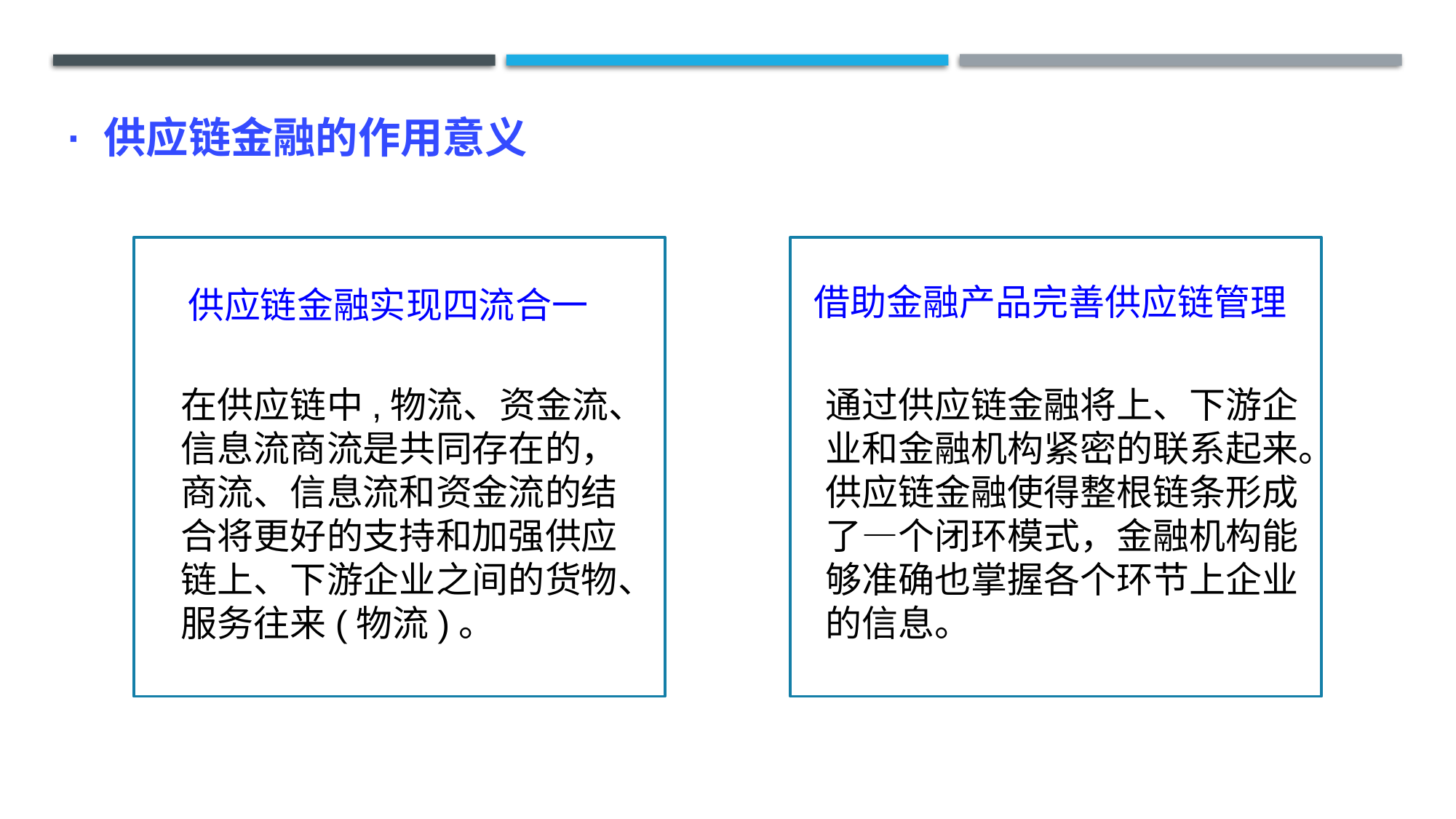

# · 供应链金融的作用意义

借助金融产品完善供应链管理
供应链金融实现四流合一
在供应链中,物流、资金流、信息流商流是共同存在的，商流、信息流和资金流的结合将更好的支持和加强供应链上、下游企业之间的货物、服务往来(物流)。
通过供应链金融将上、下游企业和金融机构紧密的联系起来。供应链金融使得整根链条形成了—个闭环模式，金融机构能够准确也掌握各个环节上企业的信息。